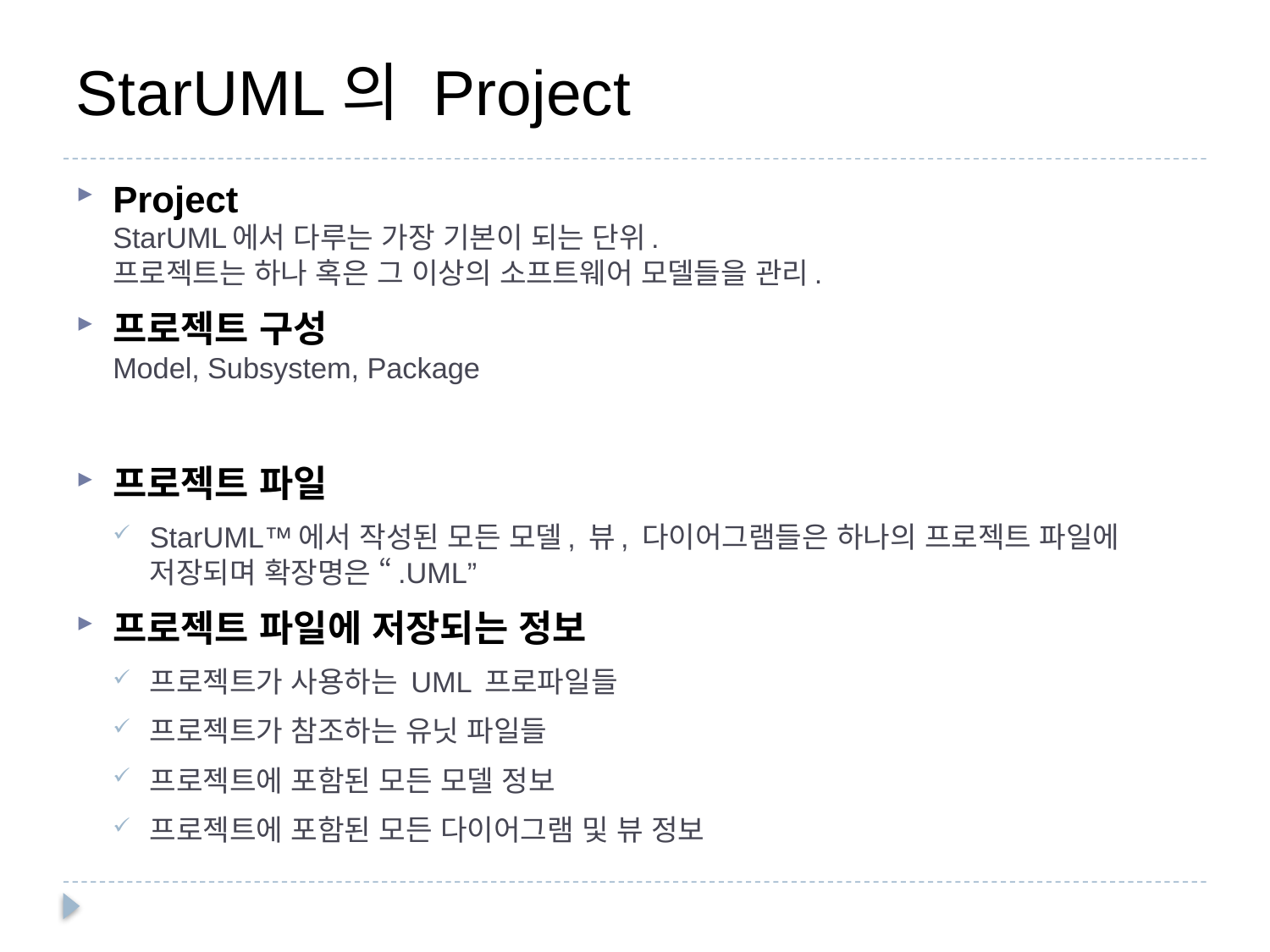

# StarUML의 Project
Project
StarUML에서 다루는 가장 기본이 되는 단위.
프로젝트는 하나 혹은 그 이상의 소프트웨어 모델들을 관리.
프로젝트 구성
Model, Subsystem, Package

프로젝트 파일
StarUML™에서 작성된 모든 모델, 뷰, 다이어그램들은 하나의 프로젝트 파일에 저장되며 확장명은 “.UML”
프로젝트 파일에 저장되는 정보
프로젝트가 사용하는 UML 프로파일들
프로젝트가 참조하는 유닛 파일들
프로젝트에 포함된 모든 모델 정보
프로젝트에 포함된 모든 다이어그램 및 뷰 정보